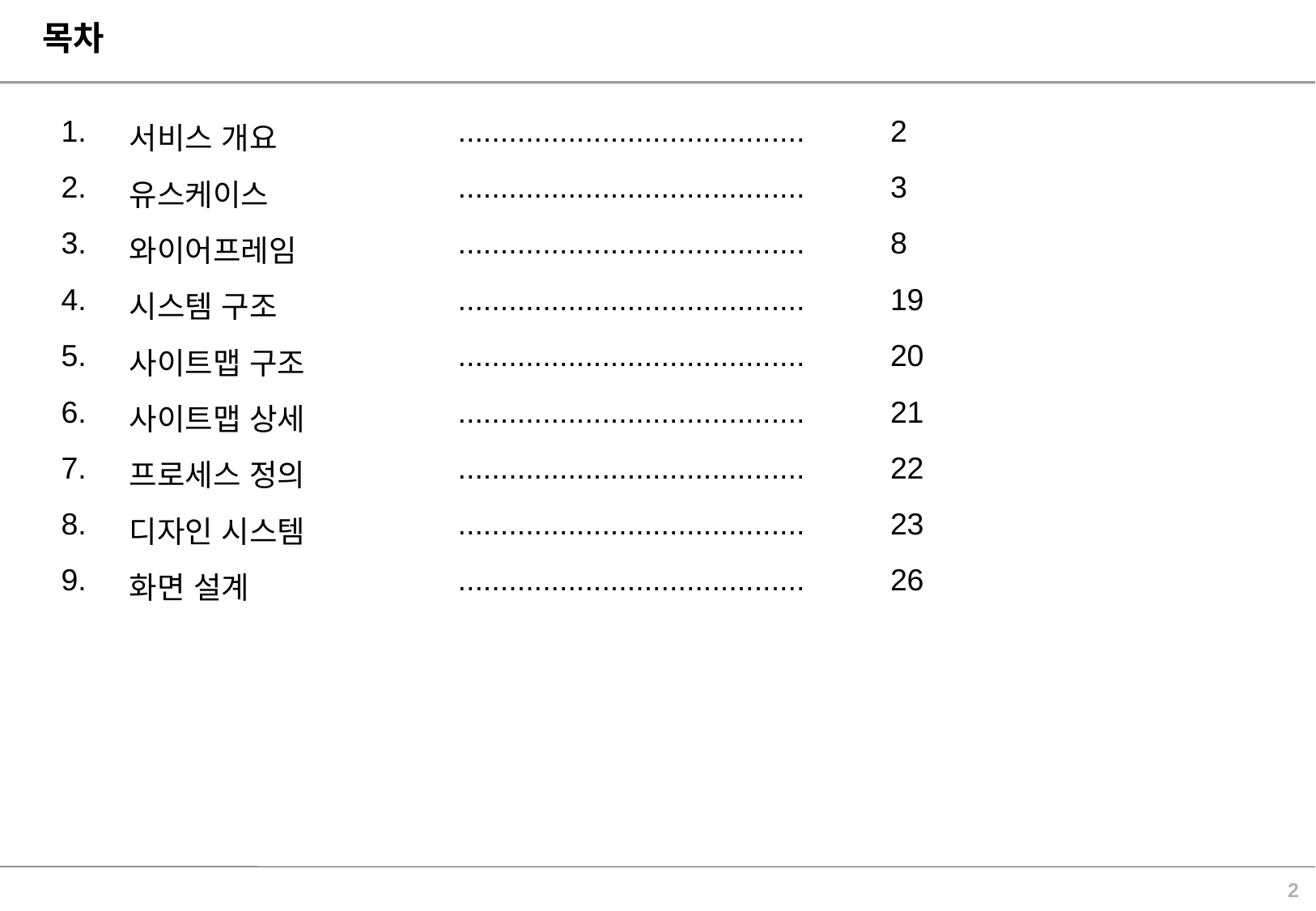

# 목차
| 1. | 서비스 개요 | ......................................... | 2 |
| --- | --- | --- | --- |
| 2. | 유스케이스 | ......................................... | 3 |
| 3. | 와이어프레임 | ......................................... | 8 |
| 4. | 시스템 구조 | ......................................... | 19 |
| 5. | 사이트맵 구조 | ......................................... | 20 |
| 6. | 사이트맵 상세 | ......................................... | 21 |
| 7. | 프로세스 정의 | ......................................... | 22 |
| 8. | 디자인 시스템 | ......................................... | 23 |
| 9. | 화면 설계 | ......................................... | 26 |
2